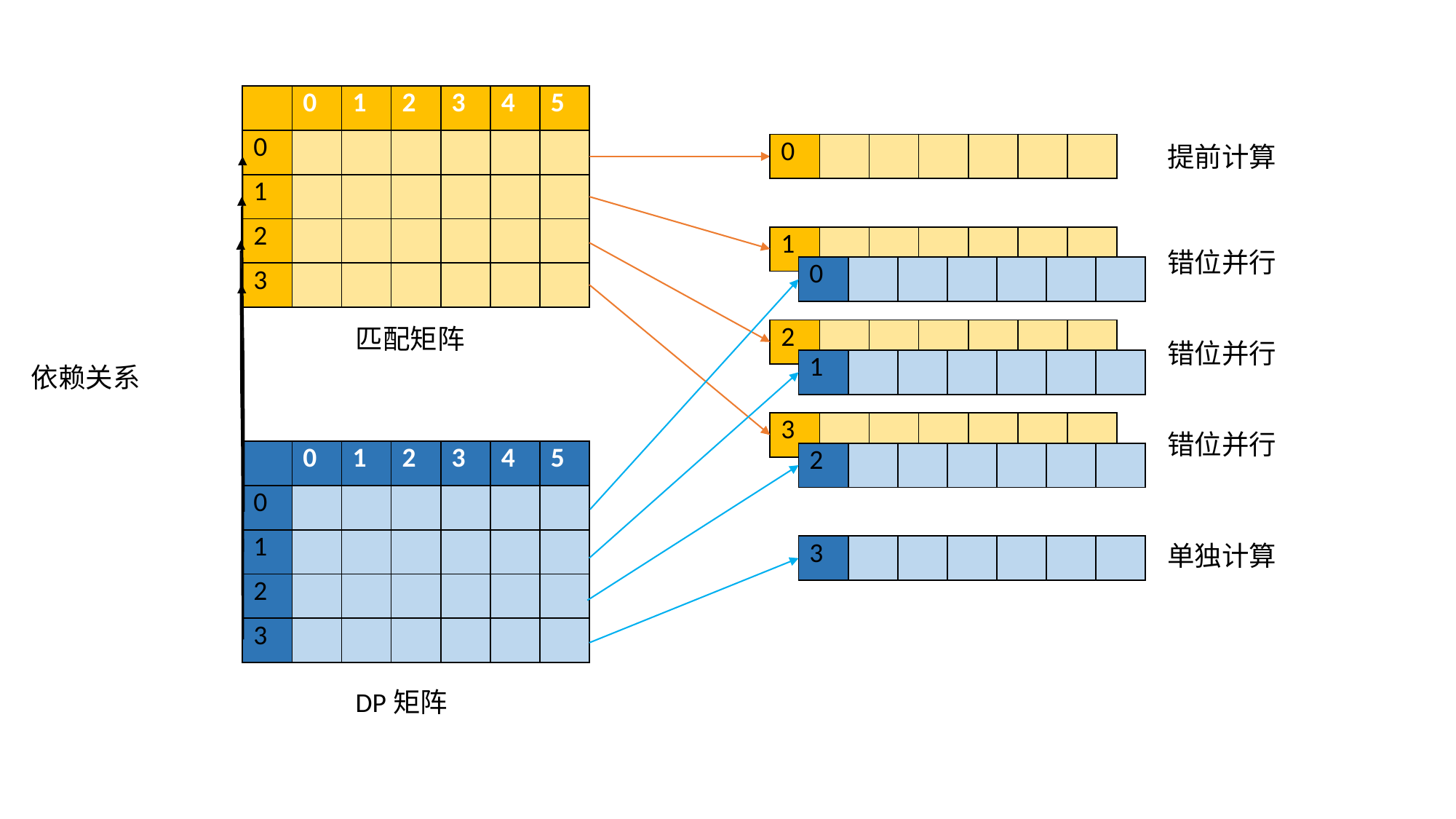

|  | 0 | 1 | 2 | 3 | 4 | 5 |
| --- | --- | --- | --- | --- | --- | --- |
| 0 |  |  |  |  |  |  |
| 1 |  |  |  |  |  |  |
| 2 |  |  |  |  |  |  |
| 3 |  |  |  |  |  |  |
| 0 |  |  |  |  |  |  |
| --- | --- | --- | --- | --- | --- | --- |
提前计算
| 1 |  |  |  |  |  |  |
| --- | --- | --- | --- | --- | --- | --- |
错位并行
| 0 |  |  |  |  |  |  |
| --- | --- | --- | --- | --- | --- | --- |
匹配矩阵
| 2 |  |  |  |  |  |  |
| --- | --- | --- | --- | --- | --- | --- |
错位并行
| 1 |  |  |  |  |  |  |
| --- | --- | --- | --- | --- | --- | --- |
依赖关系
| 3 |  |  |  |  |  |  |
| --- | --- | --- | --- | --- | --- | --- |
错位并行
|  | 0 | 1 | 2 | 3 | 4 | 5 |
| --- | --- | --- | --- | --- | --- | --- |
| 0 |  |  |  |  |  |  |
| 1 |  |  |  |  |  |  |
| 2 |  |  |  |  |  |  |
| 3 |  |  |  |  |  |  |
| 2 |  |  |  |  |  |  |
| --- | --- | --- | --- | --- | --- | --- |
单独计算
| 3 |  |  |  |  |  |  |
| --- | --- | --- | --- | --- | --- | --- |
DP矩阵